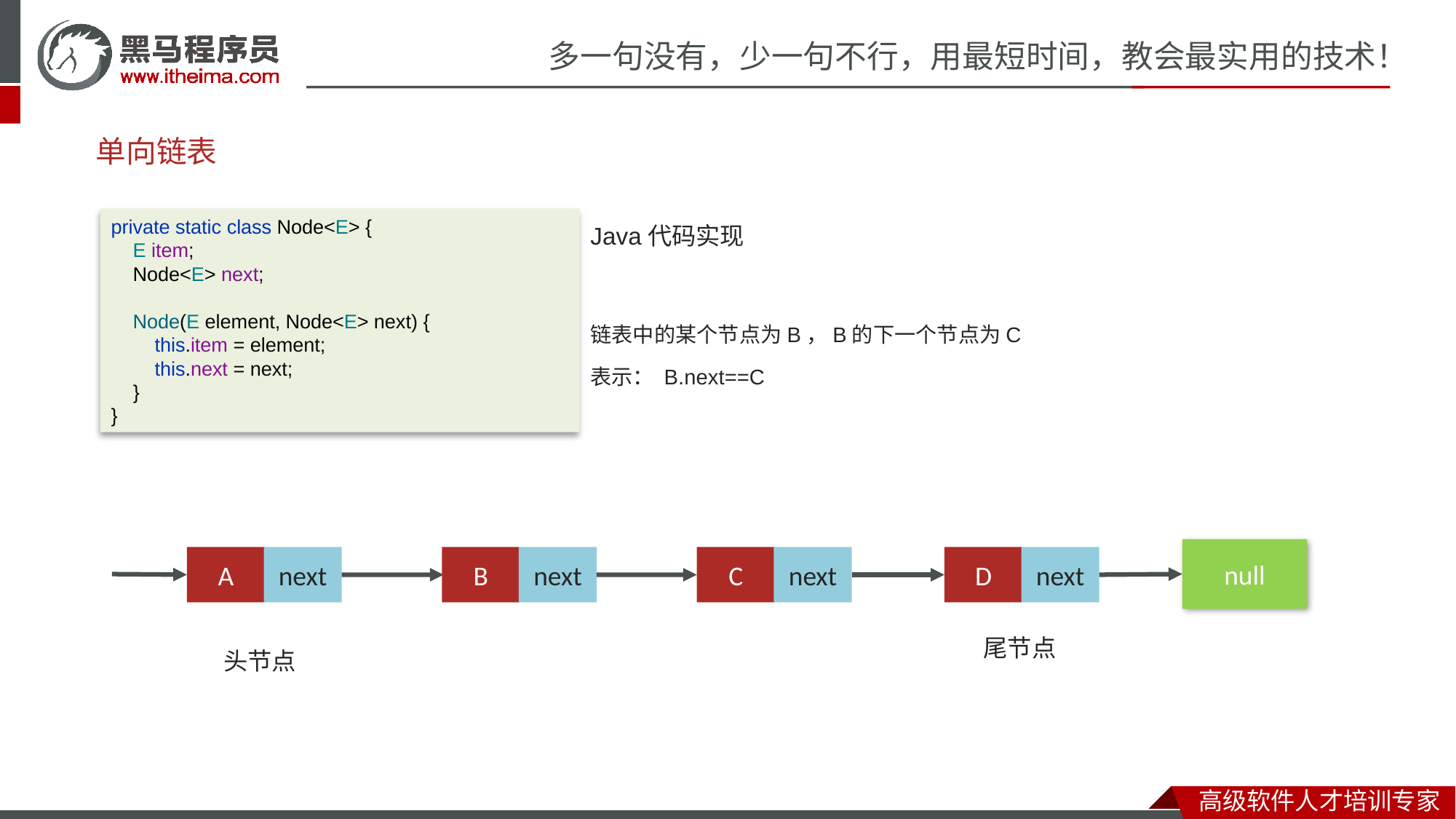

# 单向链表
Java代码实现
private static class Node<E> {
    E item;
    Node<E> next;
    Node(E element, Node<E> next) {
        this.item = element;
        this.next = next;
    }
}
链表中的某个节点为B，B的下一个节点为C
表示： B.next==C
null
next
B
next
next
next
A
C
D
尾节点
头节点